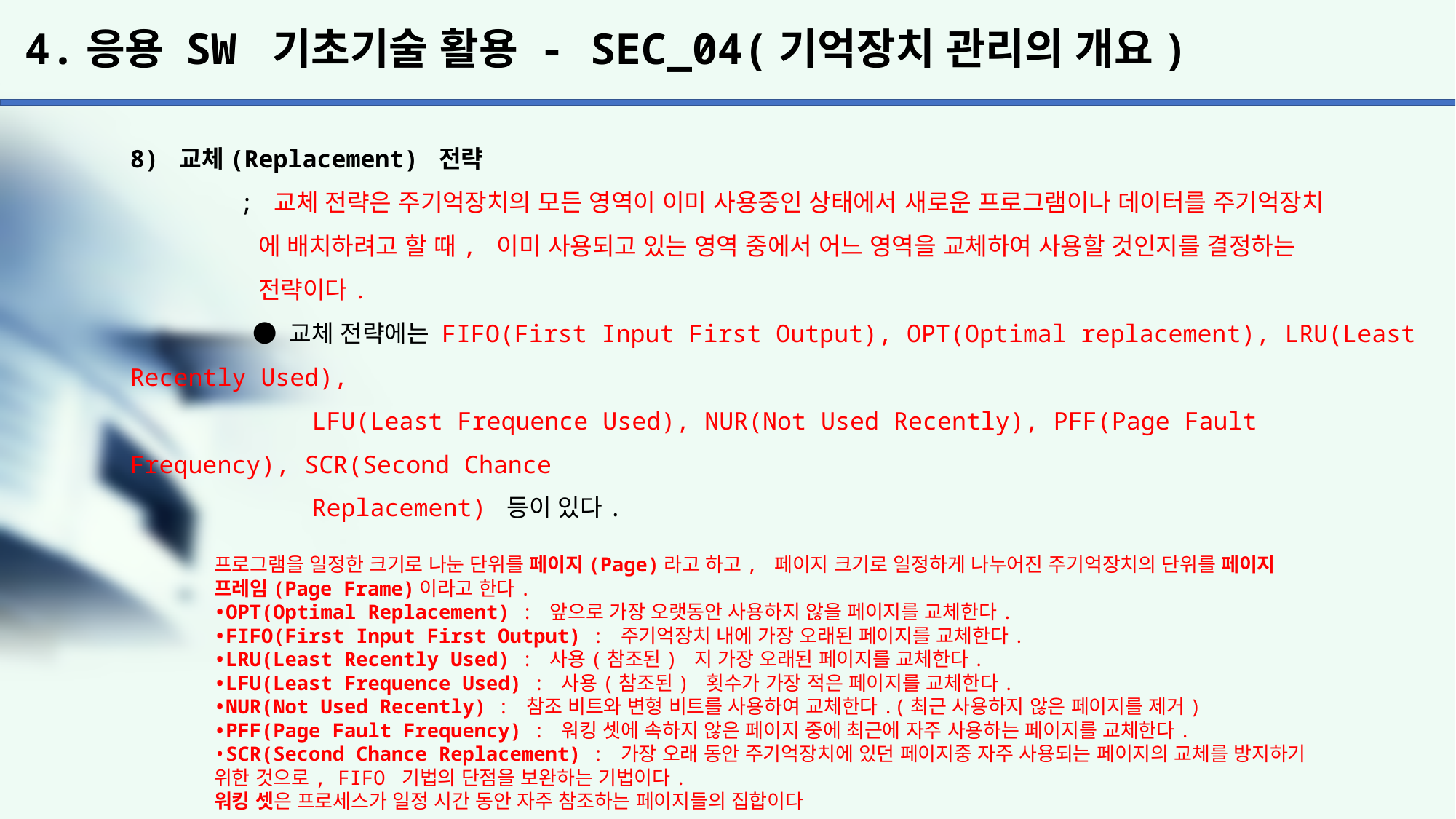

# 4.응용 SW 기초기술 활용 - SEC_04(기억장치 관리의 개요)
8) 교체(Replacement) 전략
	; 교체 전략은 주기억장치의 모든 영역이 이미 사용중인 상태에서 새로운 프로그램이나 데이터를 주기억장치
	  에 배치하려고 할 때, 이미 사용되고 있는 영역 중에서 어느 영역을 교체하여 사용할 것인지를 결정하는
	  전략이다.
	  ● 교체 전략에는 FIFO(First Input First Output), OPT(Optimal replacement), LRU(Least Recently Used),
	     LFU(Least Frequence Used), NUR(Not Used Recently), PFF(Page Fault Frequency), SCR(Second Chance
	     Replacement) 등이 있다.

프로그램을 일정한 크기로 나눈 단위를 페이지(Page)라고 하고, 페이지 크기로 일정하게 나누어진 주기억장치의 단위를 페이지
프레임(Page Frame)이라고 한다.
•OPT(Optimal Replacement) : 앞으로 가장 오랫동안 사용하지 않을 페이지를 교체한다.
•FIFO(First Input First Output) : 주기억장치 내에 가장 오래된 페이지를 교체한다.
•LRU(Least Recently Used) : 사용(참조된) 지 가장 오래된 페이지를 교체한다.
•LFU(Least Frequence Used) : 사용(참조된) 횟수가 가장 적은 페이지를 교체한다.
•NUR(Not Used Recently) : 참조 비트와 변형 비트를 사용하여 교체한다.(최근 사용하지 않은 페이지를 제거)
•PFF(Page Fault Frequency) : 워킹 셋에 속하지 않은 페이지 중에 최근에 자주 사용하는 페이지를 교체한다.
•SCR(Second Chance Replacement) : 가장 오래 동안 주기억장치에 있던 페이지중 자주 사용되는 페이지의 교체를 방지하기
위한 것으로, FIFO 기법의 단점을 보완하는 기법이다.
워킹 셋은 프로세스가 일정 시간 동안 자주 참조하는 페이지들의 집합이다